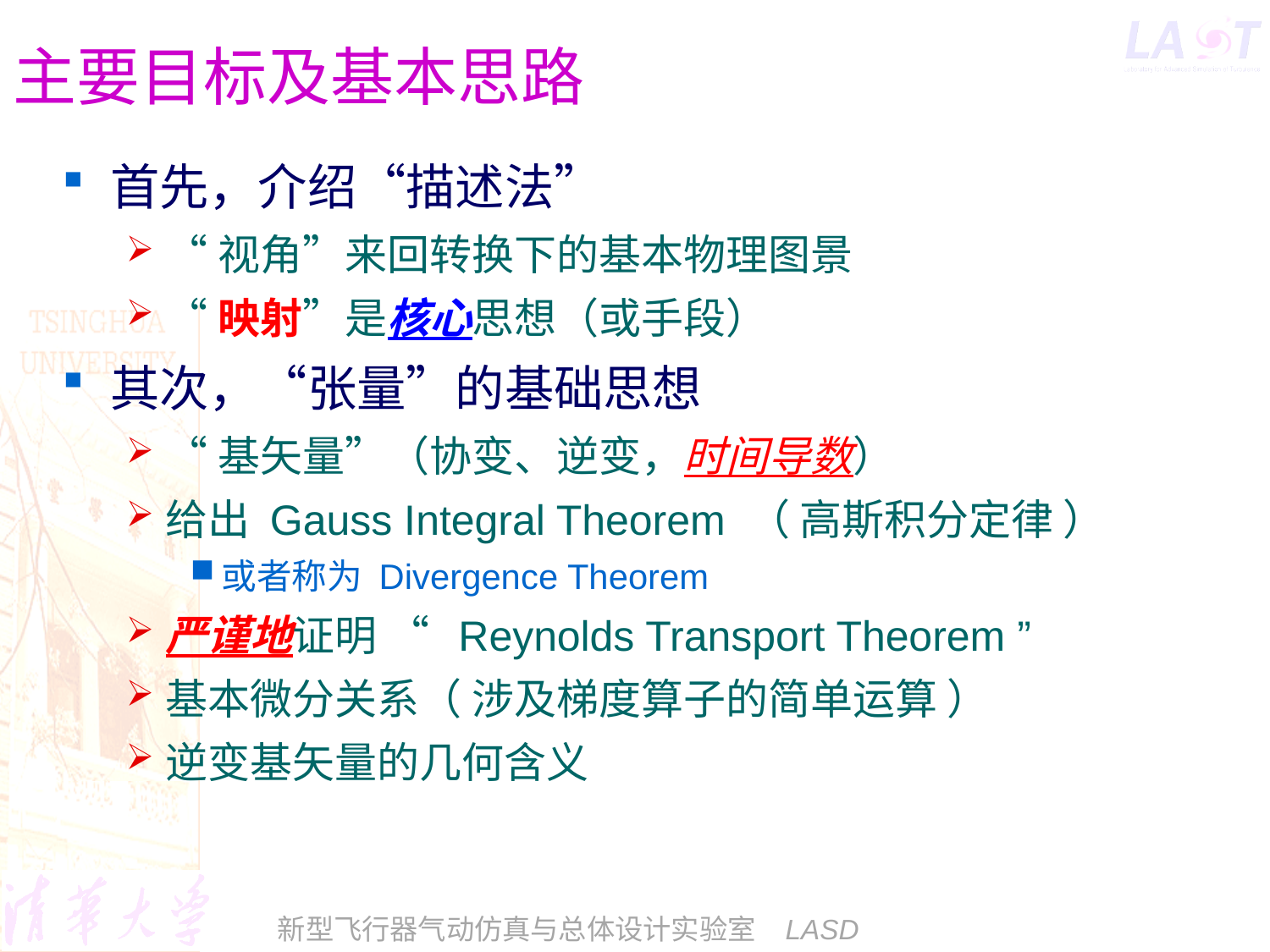

# 主要目标及基本思路
首先，介绍“描述法”
“视角”来回转换下的基本物理图景
“映射”是核心思想（或手段）
其次，“张量”的基础思想
“基矢量”（协变、逆变，时间导数）
给出 Gauss Integral Theorem （ 高斯积分定律 ）
或者称为 Divergence Theorem
严谨地证明 “  Reynolds Transport Theorem ”
基本微分关系（ 涉及梯度算子的简单运算 ）
逆变基矢量的几何含义